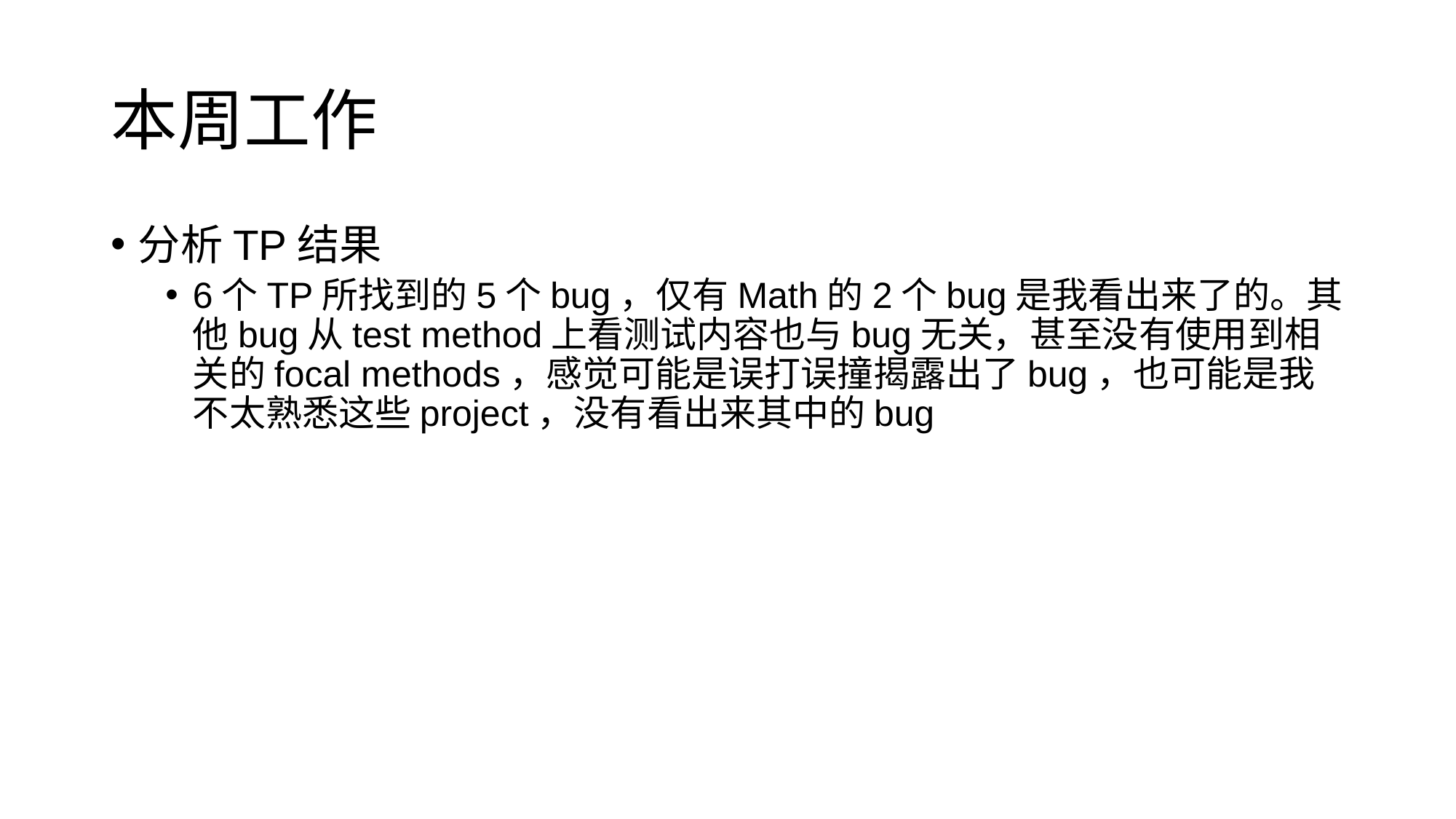

# 本周工作
分析TP结果
6个TP所找到的5个bug，仅有Math的2个bug是我看出来了的。其他bug从test method上看测试内容也与bug无关，甚至没有使用到相关的focal methods，感觉可能是误打误撞揭露出了bug，也可能是我不太熟悉这些project，没有看出来其中的bug